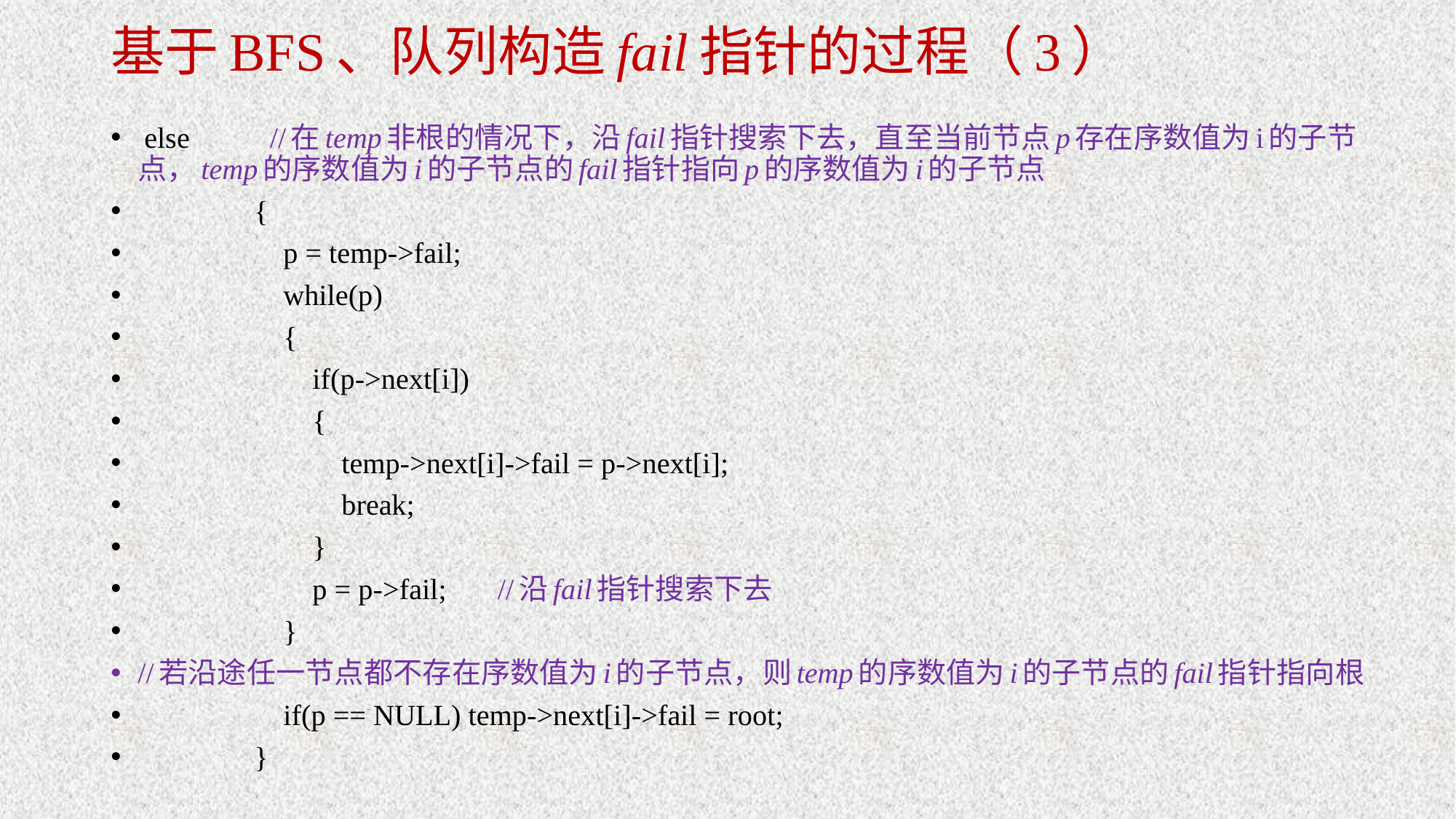

# 基于BFS、队列构造fail指针的过程（3）
 else           //在temp非根的情况下，沿fail指针搜索下去，直至当前节点p存在序数值为i的子节点，temp的序数值为i的子节点的fail指针指向p的序数值为i的子节点
                {
                    p = temp->fail;
                    while(p)
                    {
                        if(p->next[i])
                        {
                            temp->next[i]->fail = p->next[i];
                            break;
                        }
                        p = p->fail;       //沿fail指针搜索下去
                    }
//若沿途任一节点都不存在序数值为i的子节点，则temp的序数值为i的子节点的fail指针指向根
                    if(p == NULL) temp->next[i]->fail = root;
                }